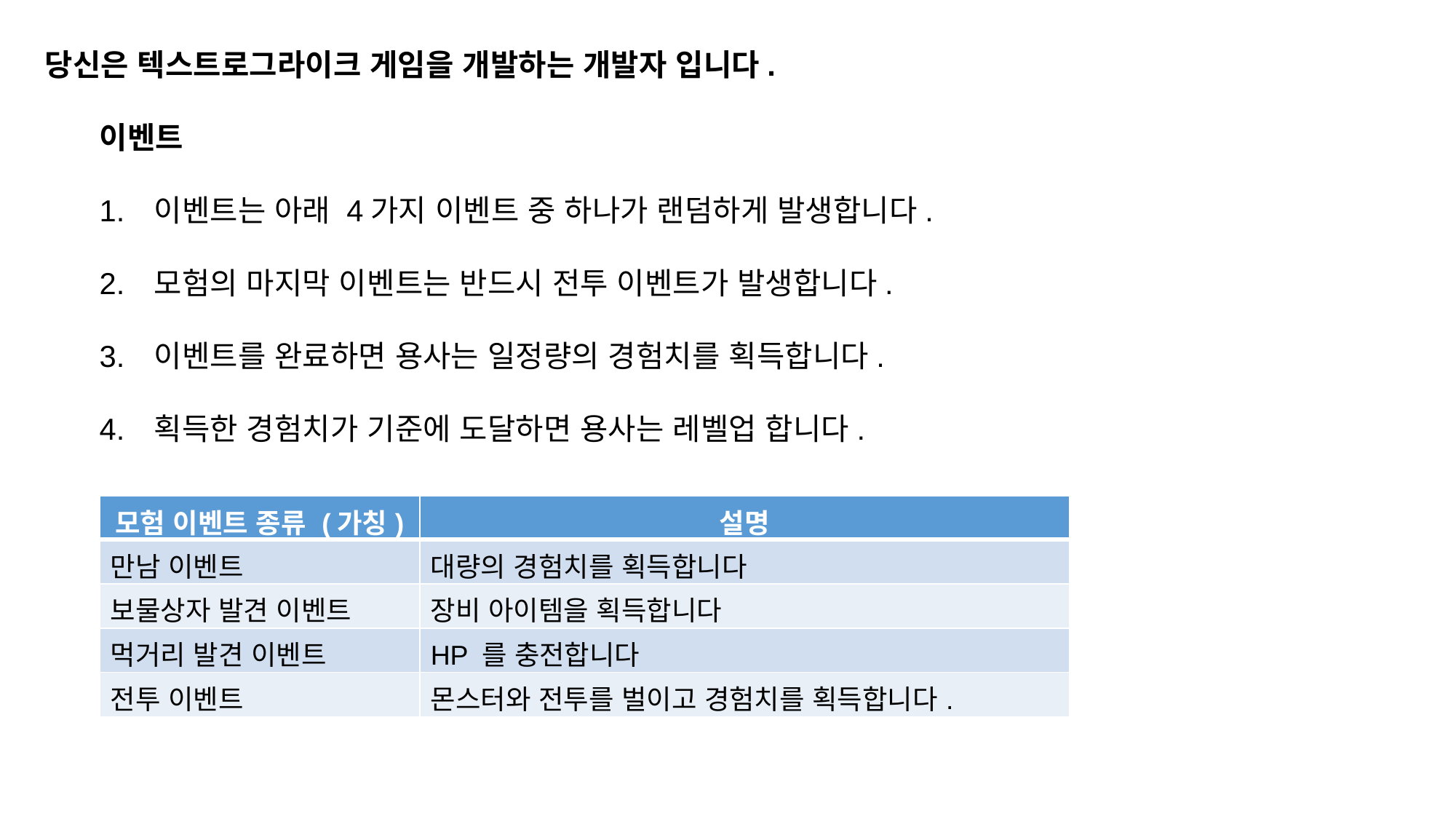

당신은 텍스트로그라이크 게임을 개발하는 개발자 입니다.

이벤트

이벤트는 아래 4가지 이벤트 중 하나가 랜덤하게 발생합니다.

모험의 마지막 이벤트는 반드시 전투 이벤트가 발생합니다.

이벤트를 완료하면 용사는 일정량의 경험치를 획득합니다.

획득한 경험치가 기준에 도달하면 용사는 레벨업 합니다.
| 모험 이벤트 종류 (가칭) | 설명 |
| --- | --- |
| 만남 이벤트 | 대량의 경험치를 획득합니다 |
| 보물상자 발견 이벤트 | 장비 아이템을 획득합니다 |
| 먹거리 발견 이벤트 | HP 를 충전합니다 |
| 전투 이벤트 | 몬스터와 전투를 벌이고 경험치를 획득합니다. |